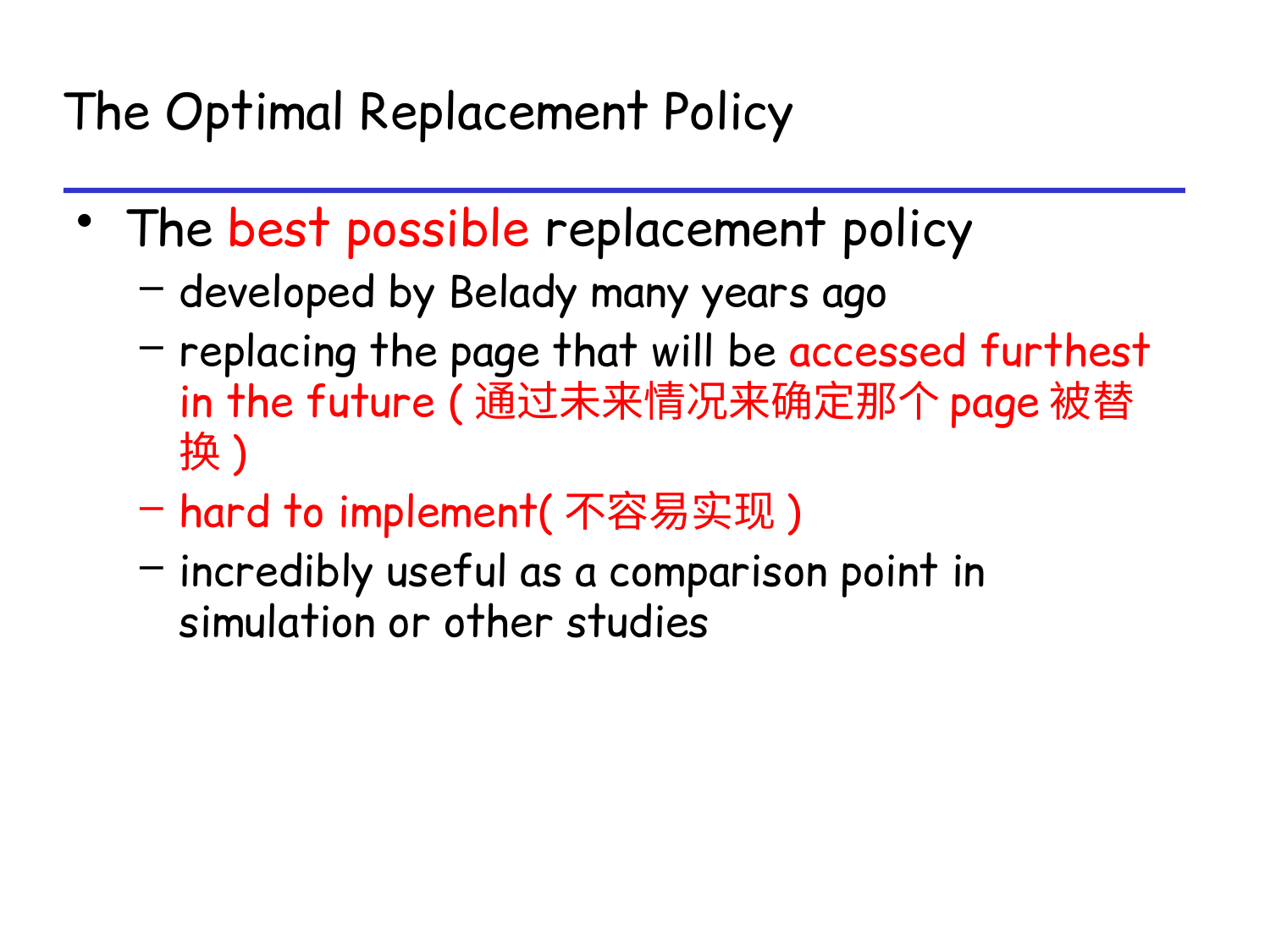

# The Optimal Replacement Policy
The best possible replacement policy
developed by Belady many years ago
replacing the page that will be accessed furthest in the future (通过未来情况来确定那个page被替换)
hard to implement(不容易实现)
incredibly useful as a comparison point in simulation or other studies